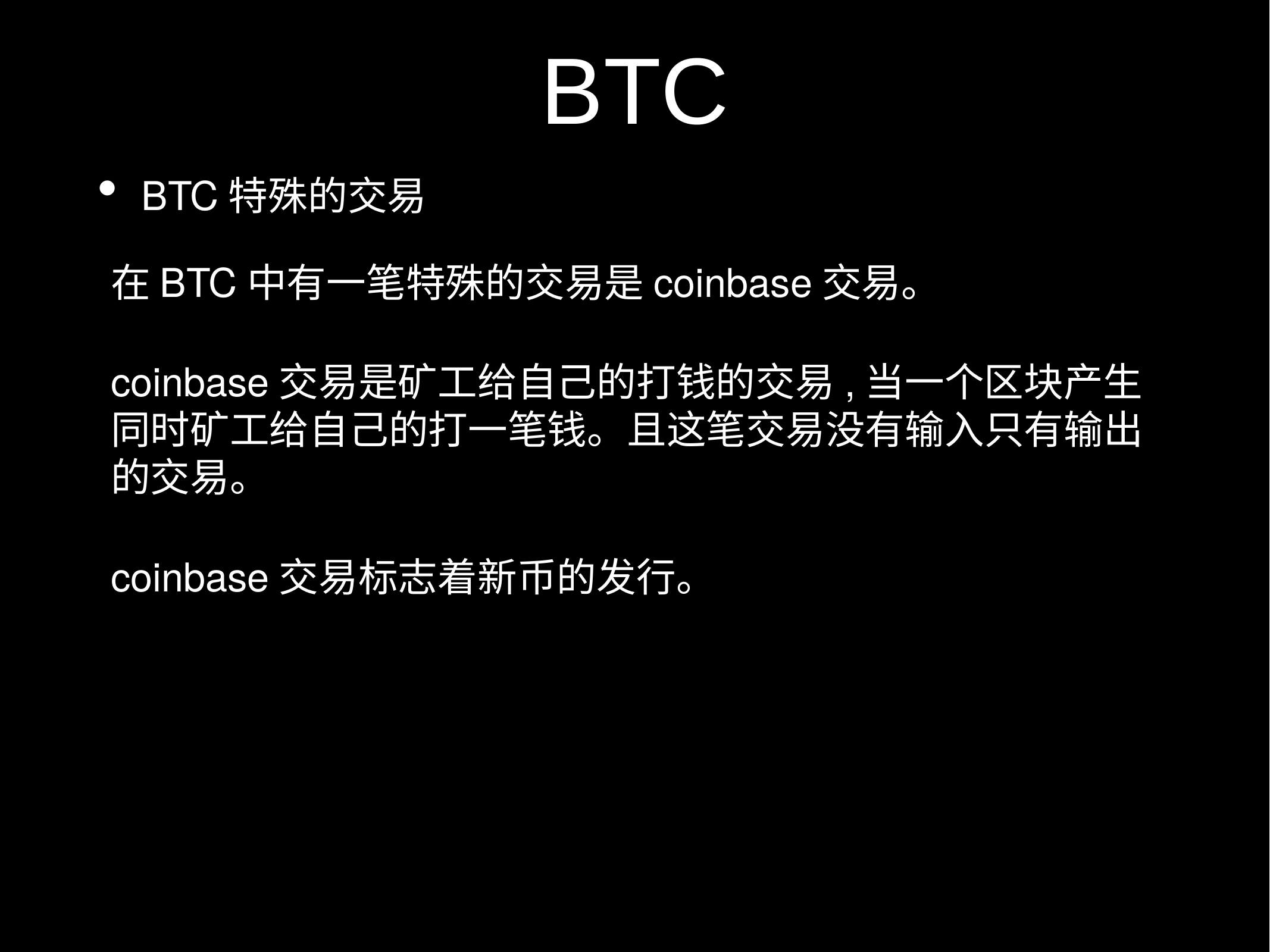

# BTC
BTC特殊的交易
在BTC中有一笔特殊的交易是coinbase交易。
coinbase交易是矿工给自己的打钱的交易,当一个区块产生同时矿工给自己的打一笔钱。且这笔交易没有输入只有输出的交易。
coinbase交易标志着新币的发行。